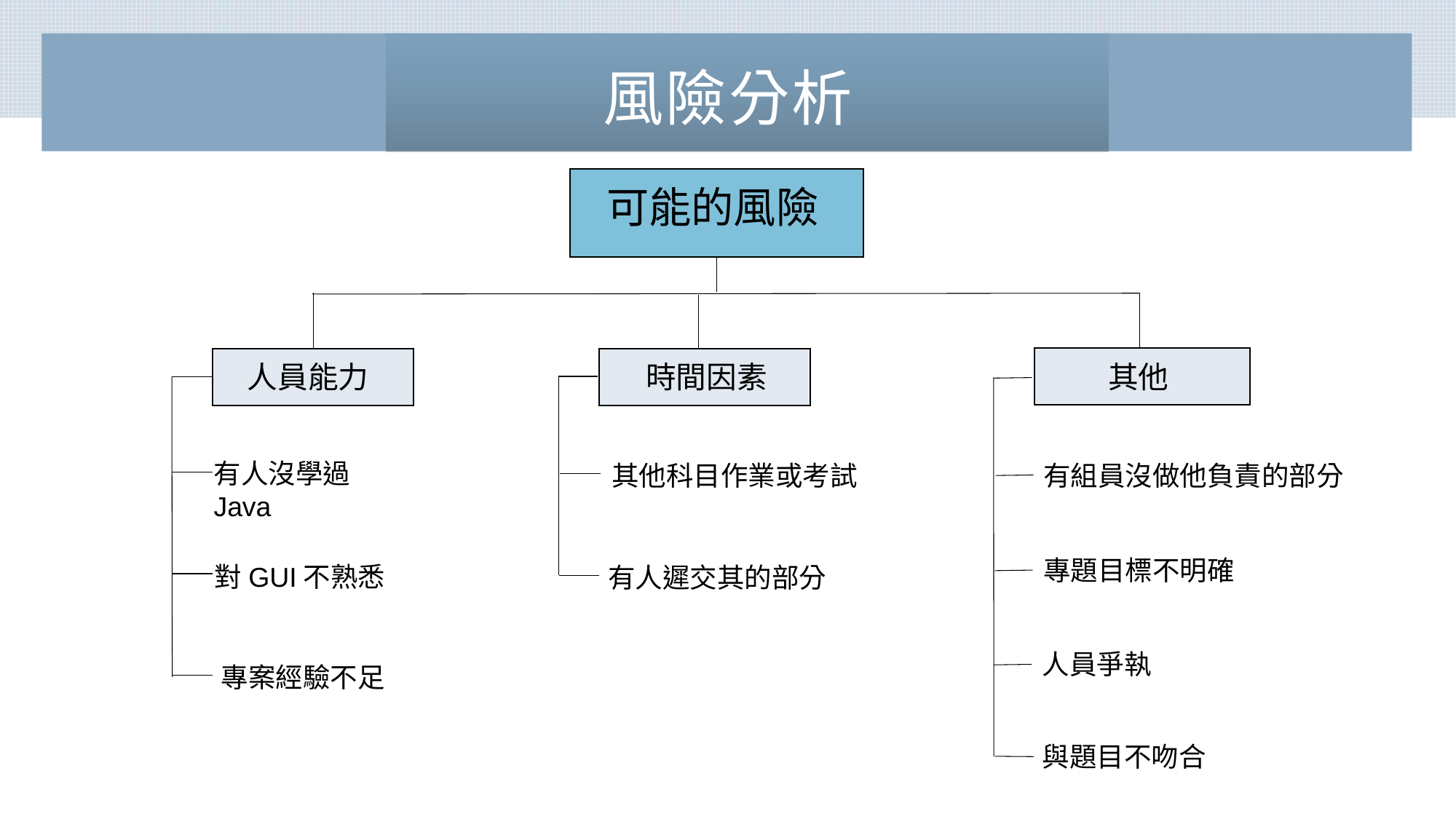

風險分析

可能的風險

人員能力
時間因素
其他

有人沒學過Java
其他科目作業或考試
有組員沒做他負責的部分
專題目標不明確
對GUI不熟悉
有人遲交其的部分
人員爭執
專案經驗不足
與題目不吻合